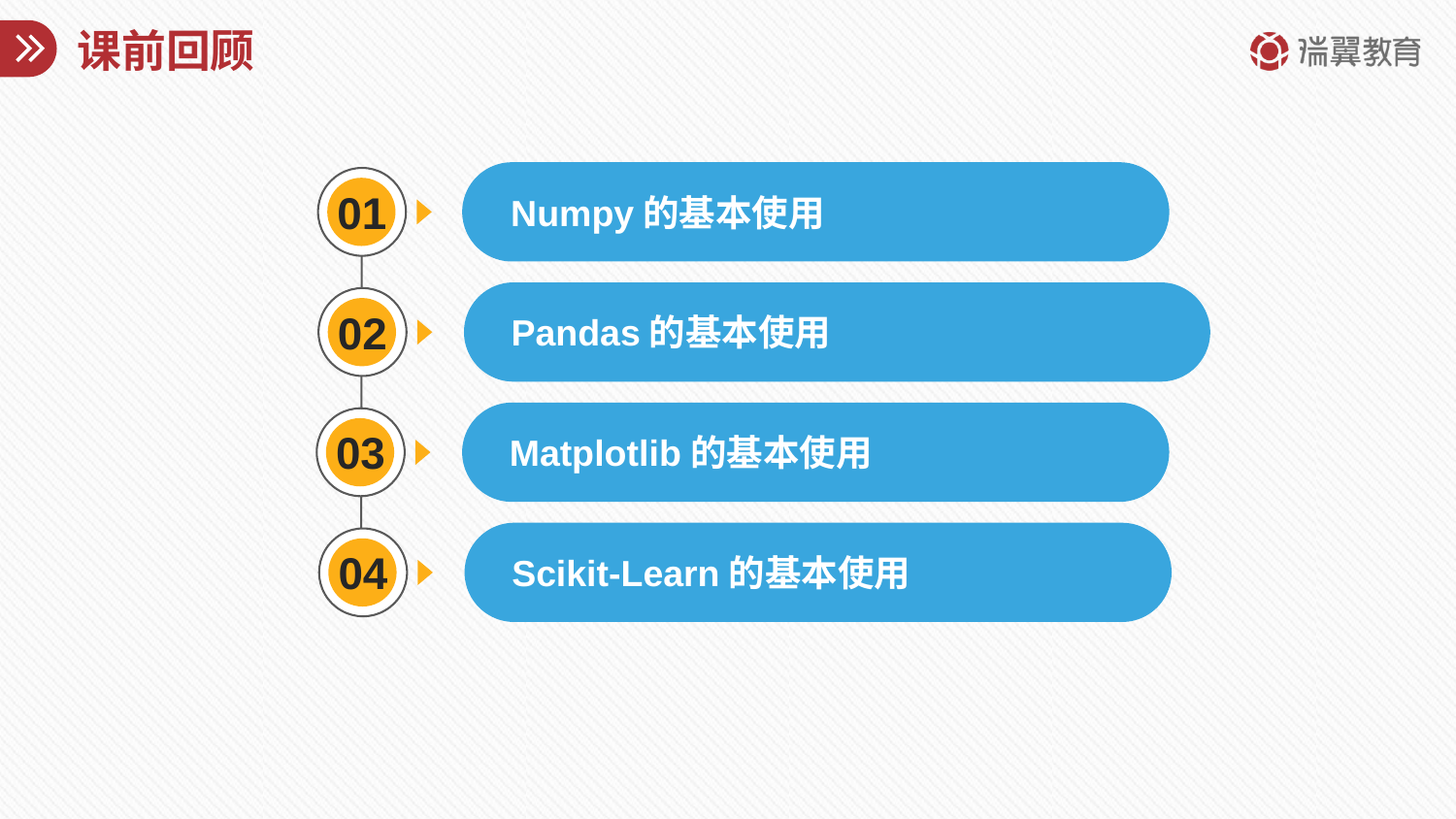

# 课前回顾

01

Numpy的基本使用

02

Pandas的基本使用

03

Matplotlib的基本使用

04

Scikit-Learn的基本使用